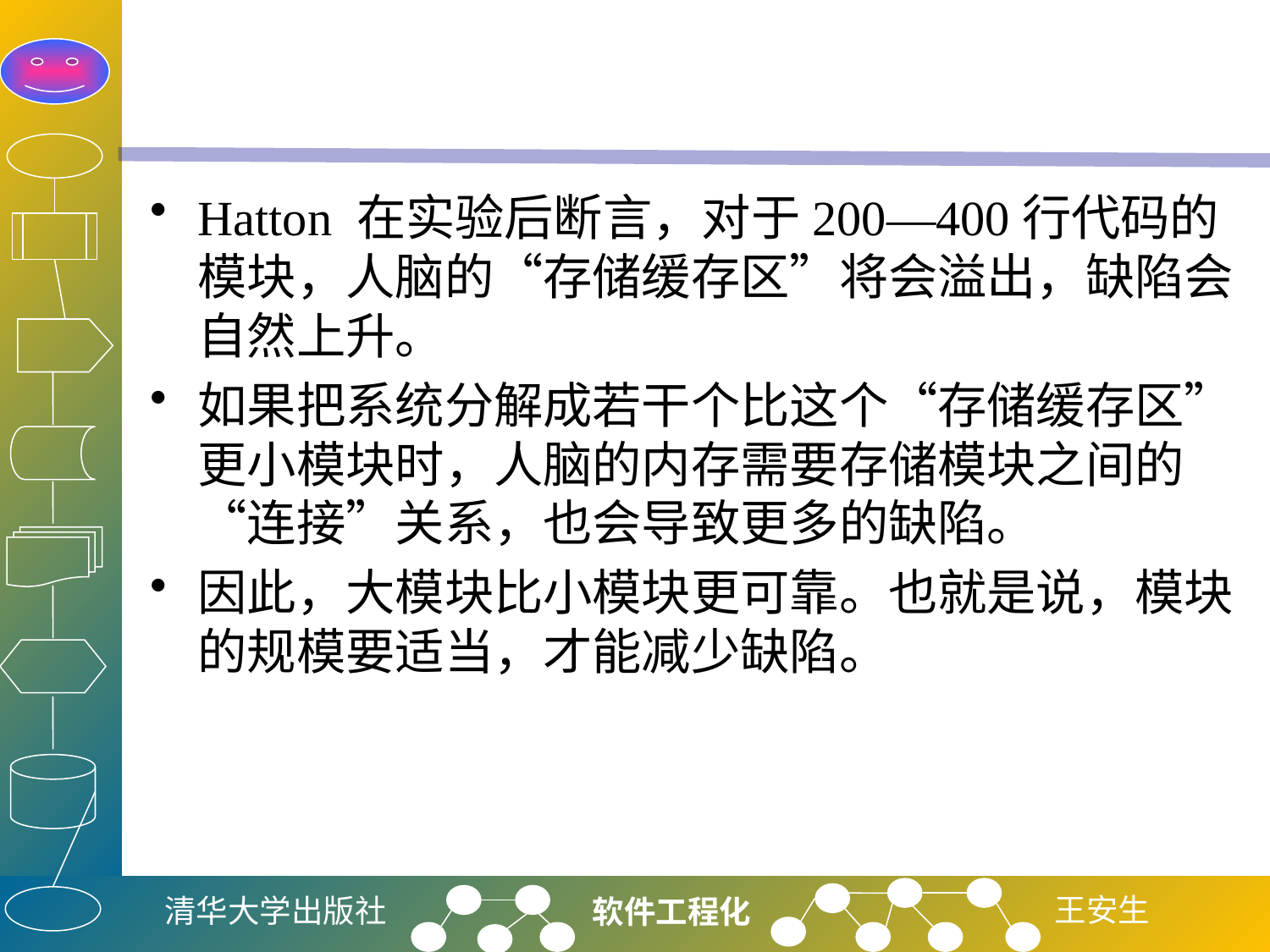

#
Hatton 在实验后断言，对于200—400行代码的模块，人脑的“存储缓存区”将会溢出，缺陷会自然上升。
如果把系统分解成若干个比这个“存储缓存区”更小模块时，人脑的内存需要存储模块之间的“连接”关系，也会导致更多的缺陷。
因此，大模块比小模块更可靠。也就是说，模块的规模要适当，才能减少缺陷。